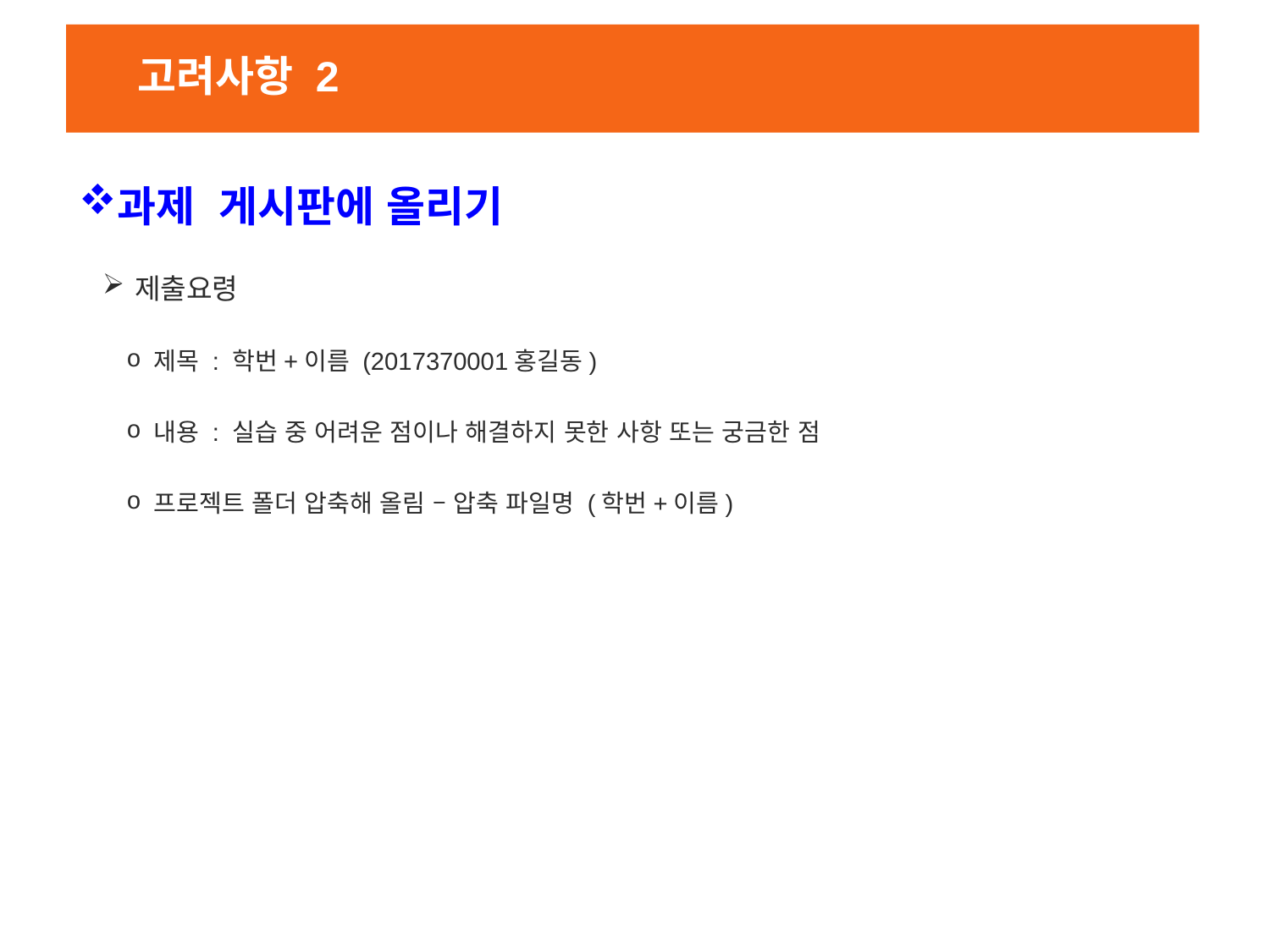

# 고려사항 2
과제  게시판에 올리기
제출요령
제목 : 학번+이름 (2017370001홍길동)
내용 : 실습 중 어려운 점이나 해결하지 못한 사항 또는 궁금한 점
프로젝트 폴더 압축해 올림 – 압축 파일명 (학번+이름)